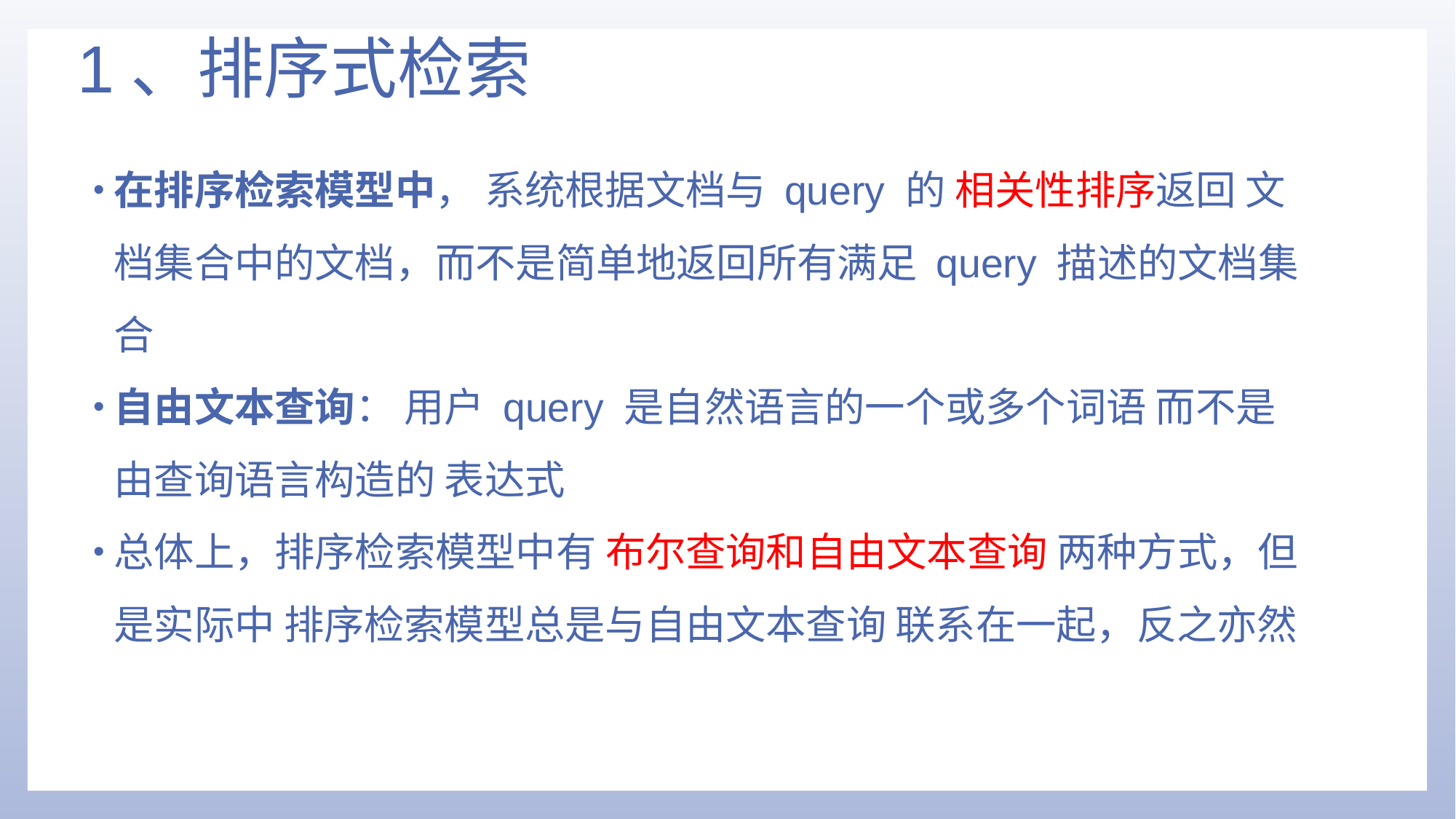

# 1、排序式检索
在排序检索模型中， 系统根据文档与 query 的 相关性排序返回 文档集合中的文档，而不是简单地返回所有满足 query 描述的文档集合
自由文本查询： 用户 query 是自然语言的一个或多个词语 而不是由查询语言构造的 表达式
总体上，排序检索模型中有 布尔查询和自由文本查询 两种方式，但是实际中 排序检索模型总是与自由文本查询 联系在一起，反之亦然